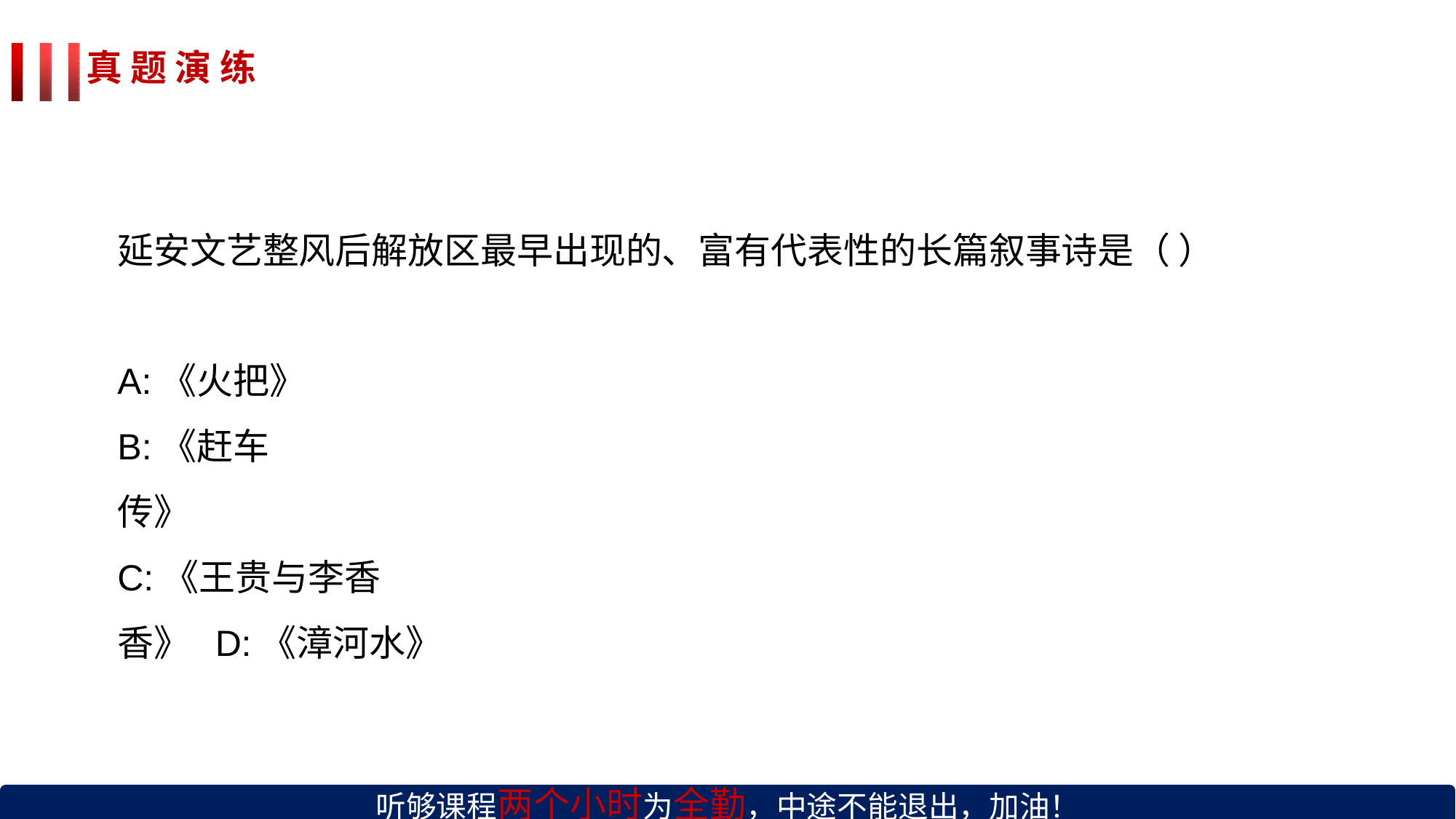

# 真 题 演 练

延安文艺整风后解放区最早出现的、富有代表性的长篇叙事诗是（ ）

A:《火把》 B:《赶车传》
C:《王贵与李香香》  D:《漳河水》
27

听够课程两个小时为全勤，中途不能退出，加油！